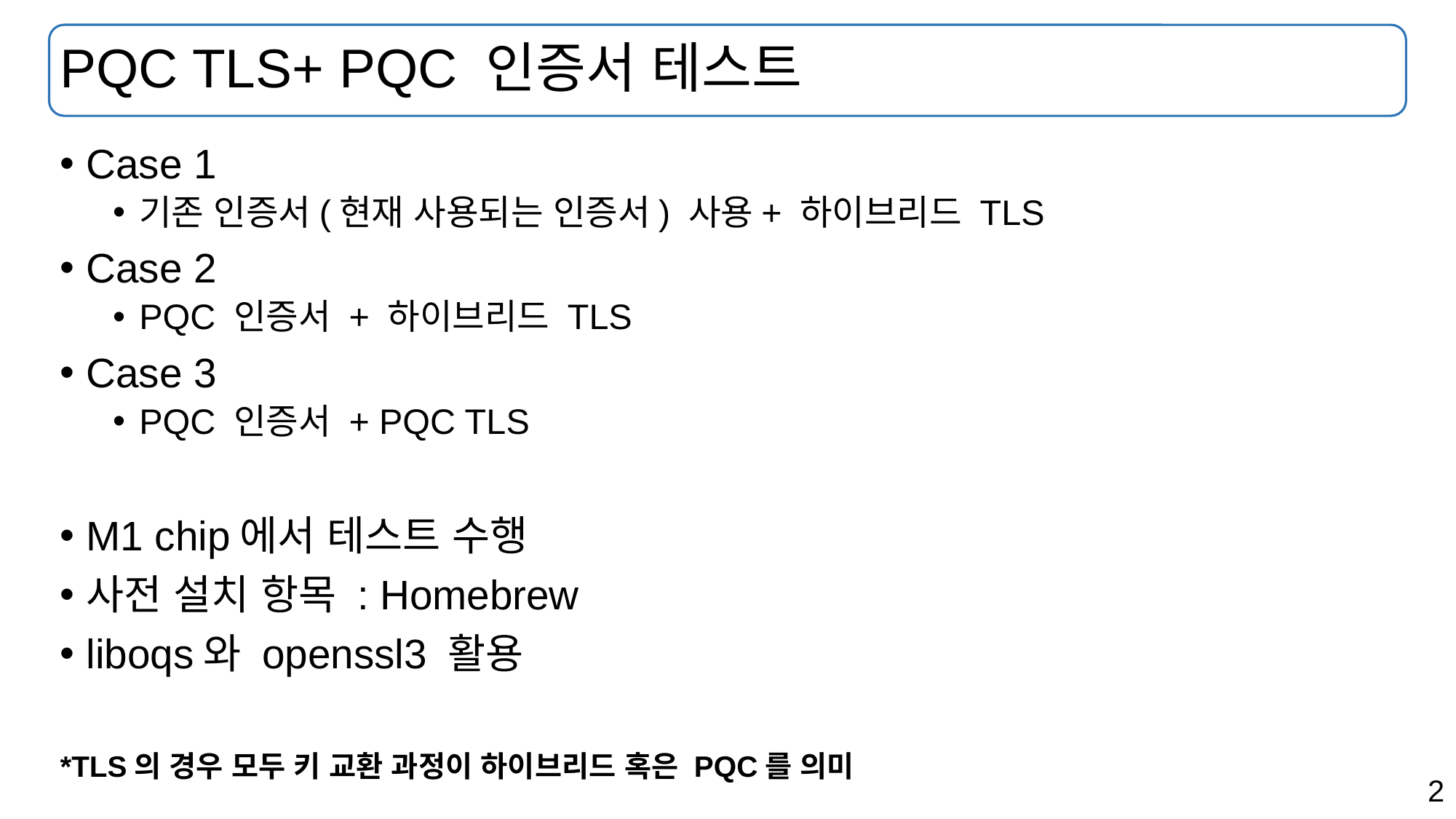

# PQC TLS+ PQC 인증서 테스트
Case 1
기존 인증서(현재 사용되는 인증서) 사용+ 하이브리드 TLS
Case 2
PQC 인증서 + 하이브리드 TLS
Case 3
PQC 인증서 + PQC TLS

M1 chip에서 테스트 수행
사전 설치 항목 : Homebrew
liboqs와 openssl3 활용

*TLS의 경우 모두 키 교환 과정이 하이브리드 혹은 PQC를 의미